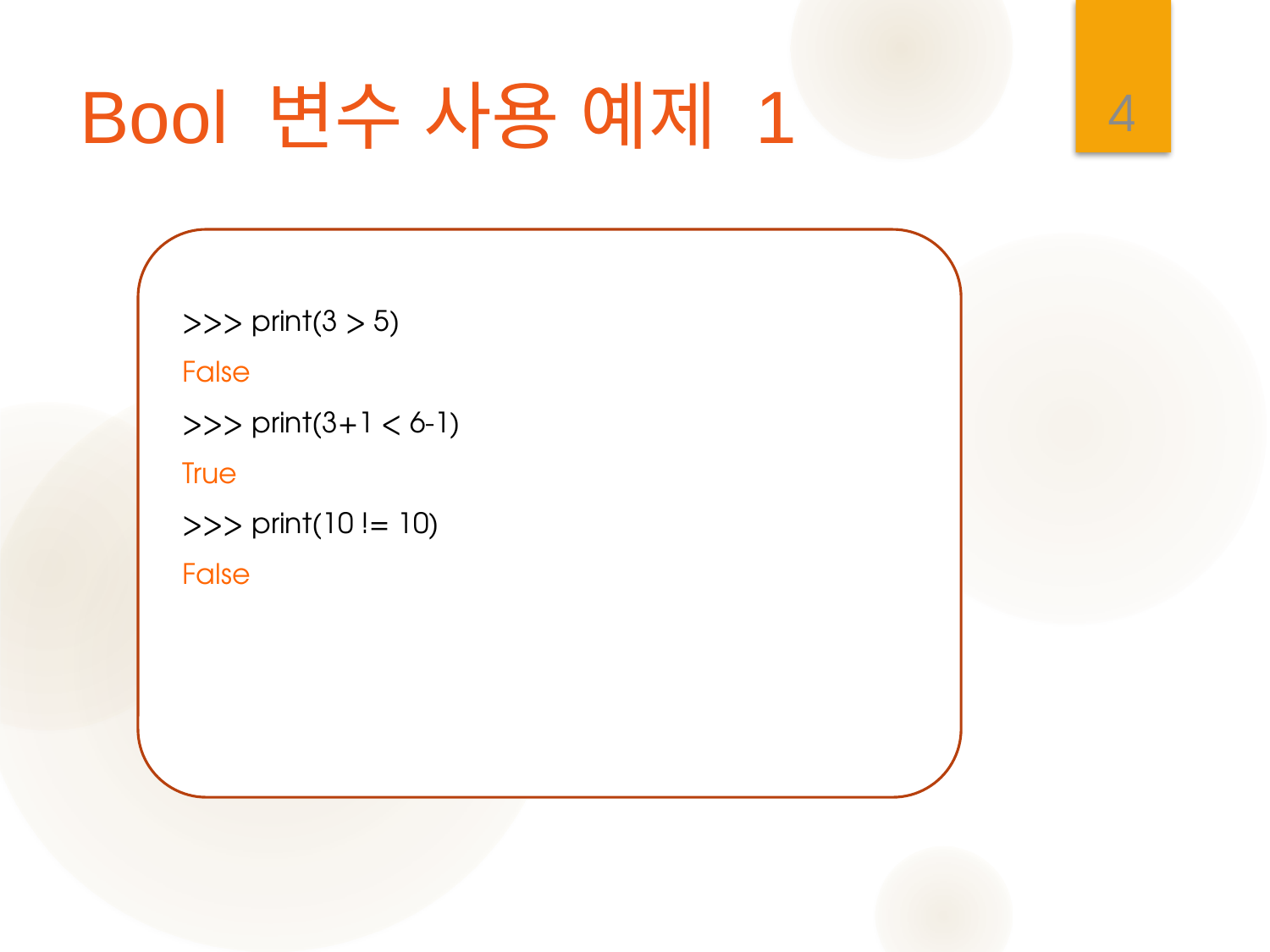

4
# Bool 변수 사용 예제 1

>>> print(3 > 5)
False
>>> print(3+1 < 6-1)
True
>>> print(10 != 10)
False